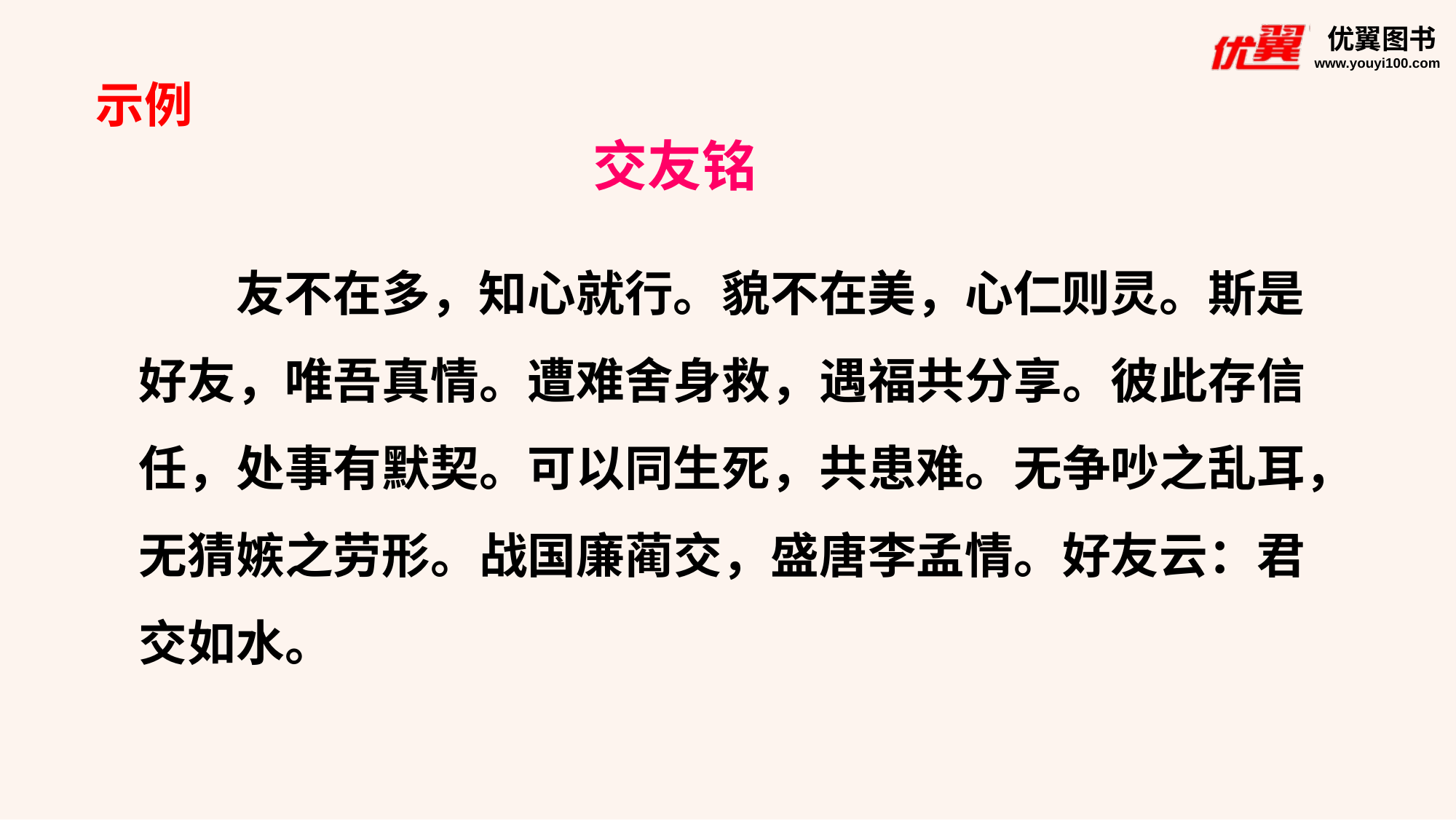

示例
交友铭

　　友不在多，知心就行。貌不在美，心仁则灵。斯是好友，唯吾真情。遭难舍身救，遇福共分享。彼此存信任，处事有默契。可以同生死，共患难。无争吵之乱耳，无猜嫉之劳形。战国廉蔺交，盛唐李孟情。好友云：君交如水。